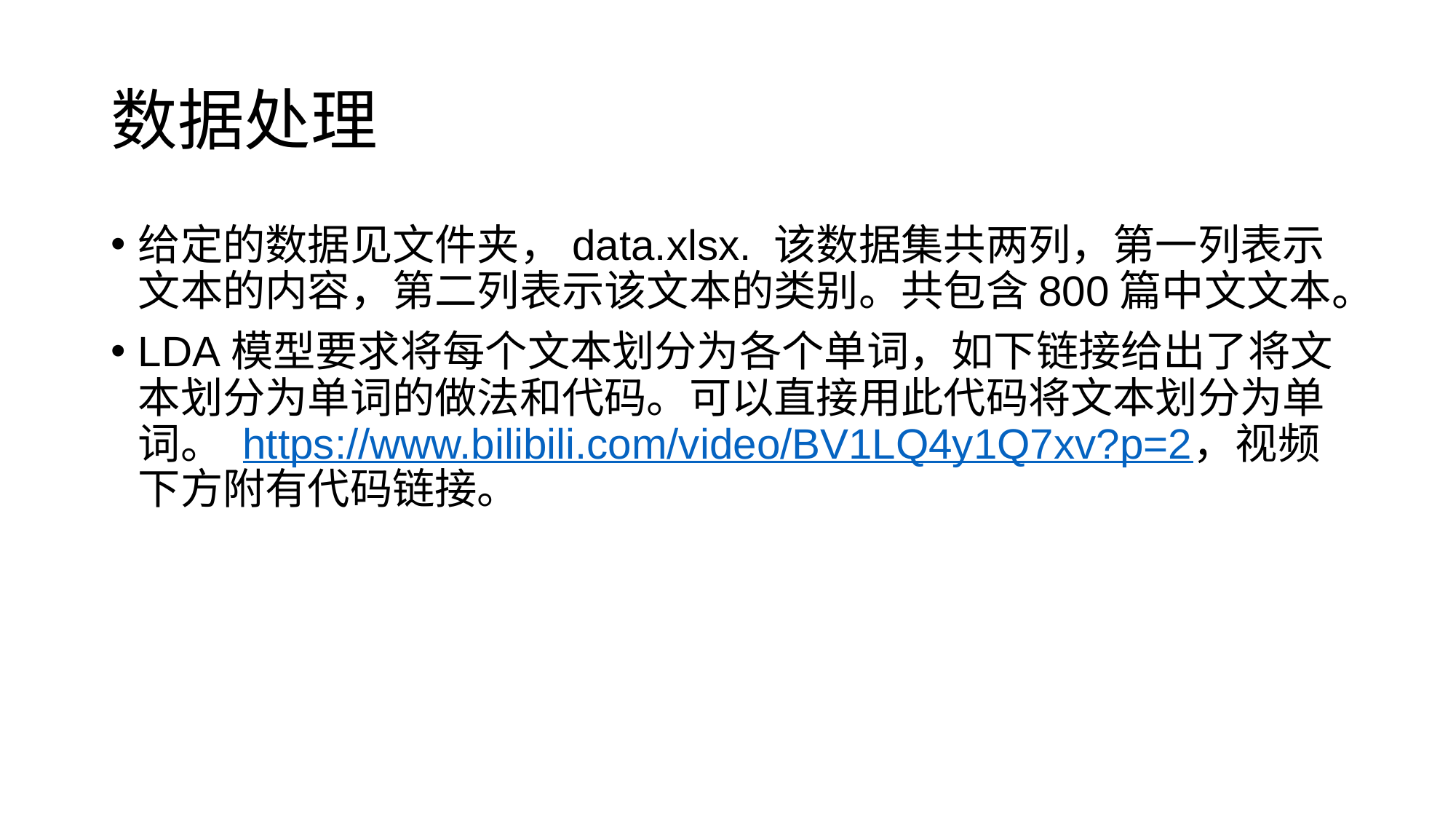

# 数据处理
给定的数据见文件夹，data.xlsx. 该数据集共两列，第一列表示文本的内容，第二列表示该文本的类别。共包含800篇中文文本。
LDA模型要求将每个文本划分为各个单词，如下链接给出了将文本划分为单词的做法和代码。可以直接用此代码将文本划分为单词。 https://www.bilibili.com/video/BV1LQ4y1Q7xv?p=2，视频下方附有代码链接。